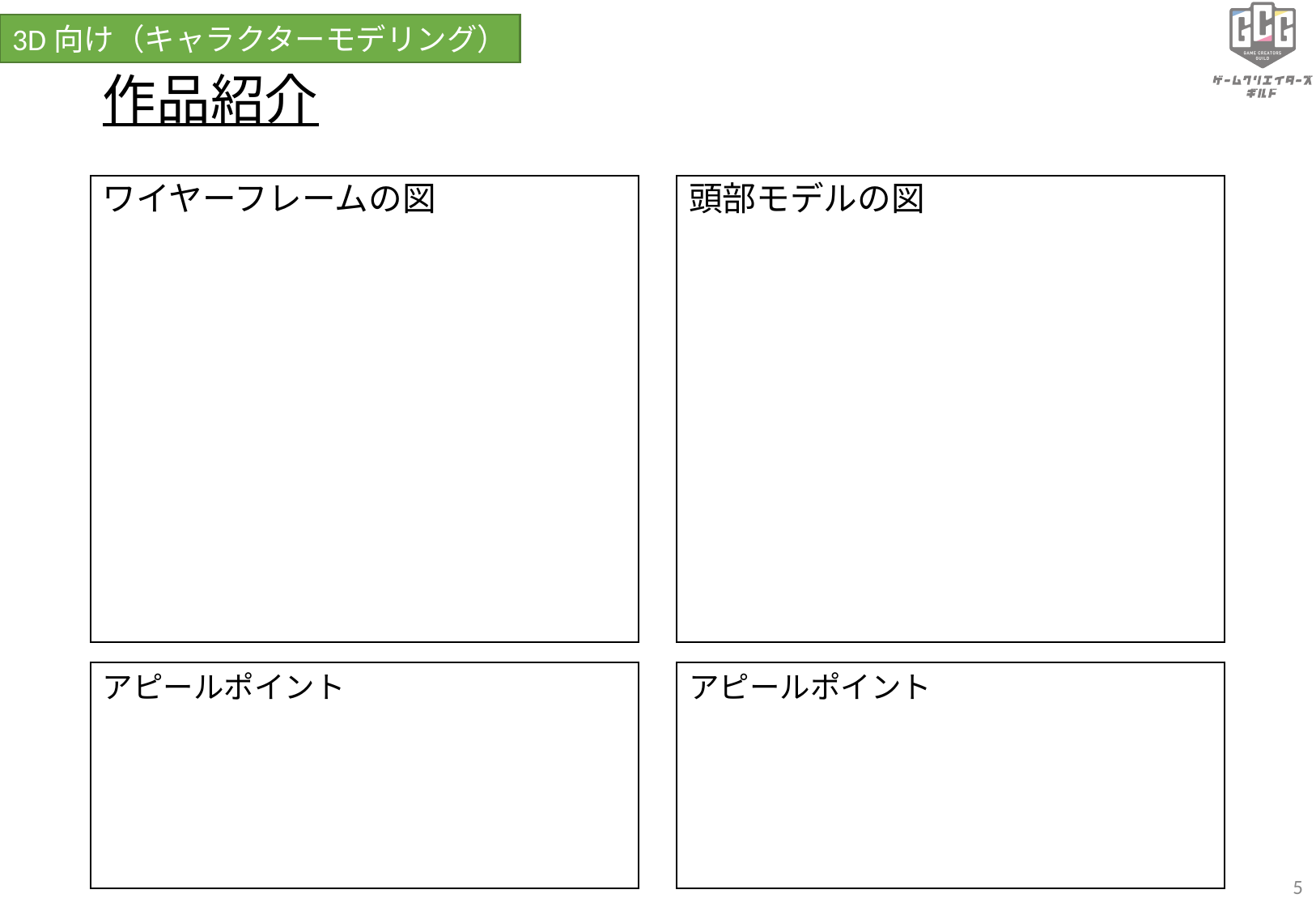

3D向け（キャラクターモデリング）
# 作品紹介
ワイヤーフレームの図
頭部モデルの図
アピールポイント
アピールポイント
5